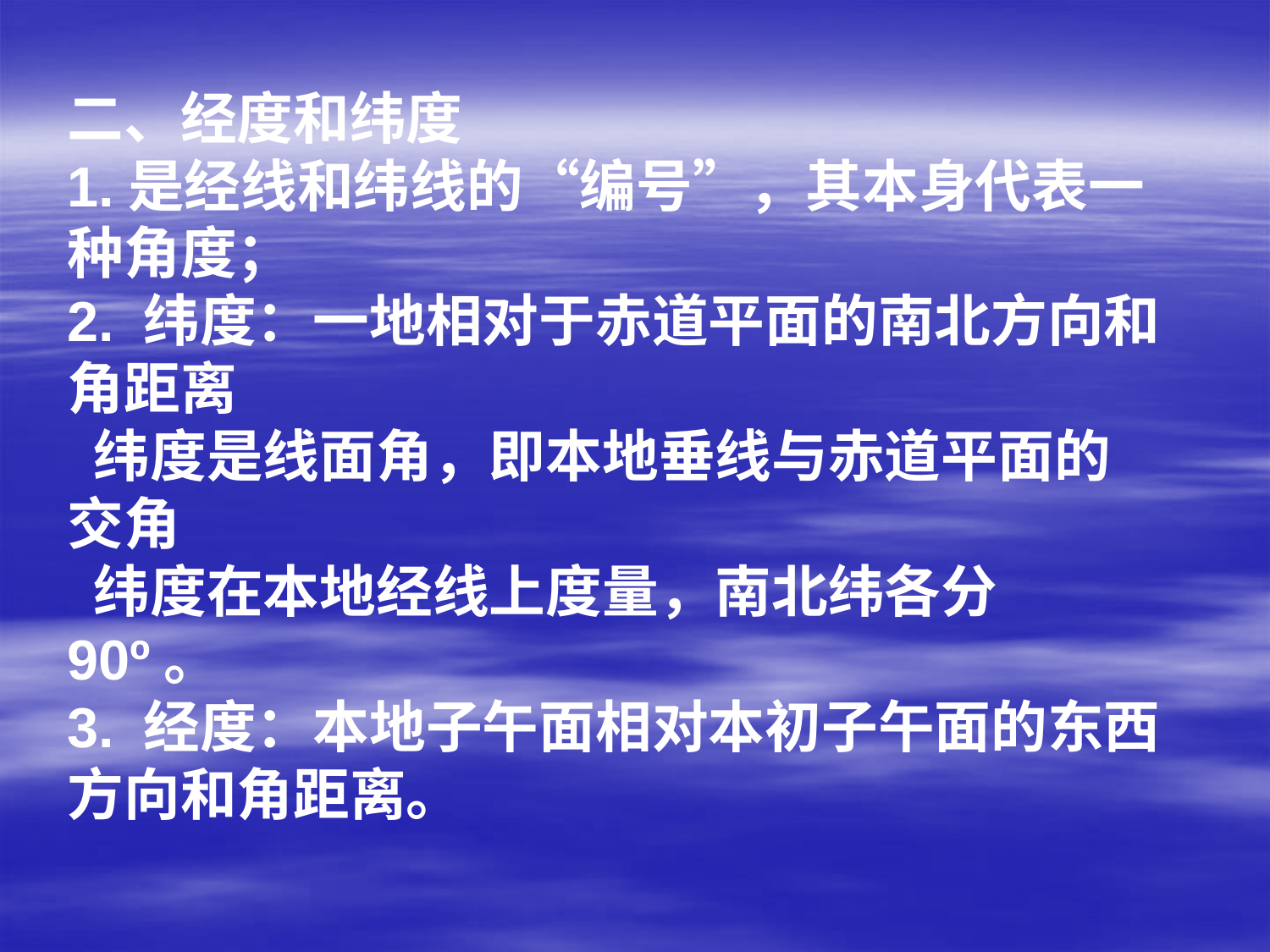

二、经度和纬度
1.是经线和纬线的“编号”，其本身代表一种角度；
2. 纬度：一地相对于赤道平面的南北方向和角距离
 纬度是线面角，即本地垂线与赤道平面的交角
 纬度在本地经线上度量，南北纬各分90º。
3. 经度：本地子午面相对本初子午面的东西方向和角距离。